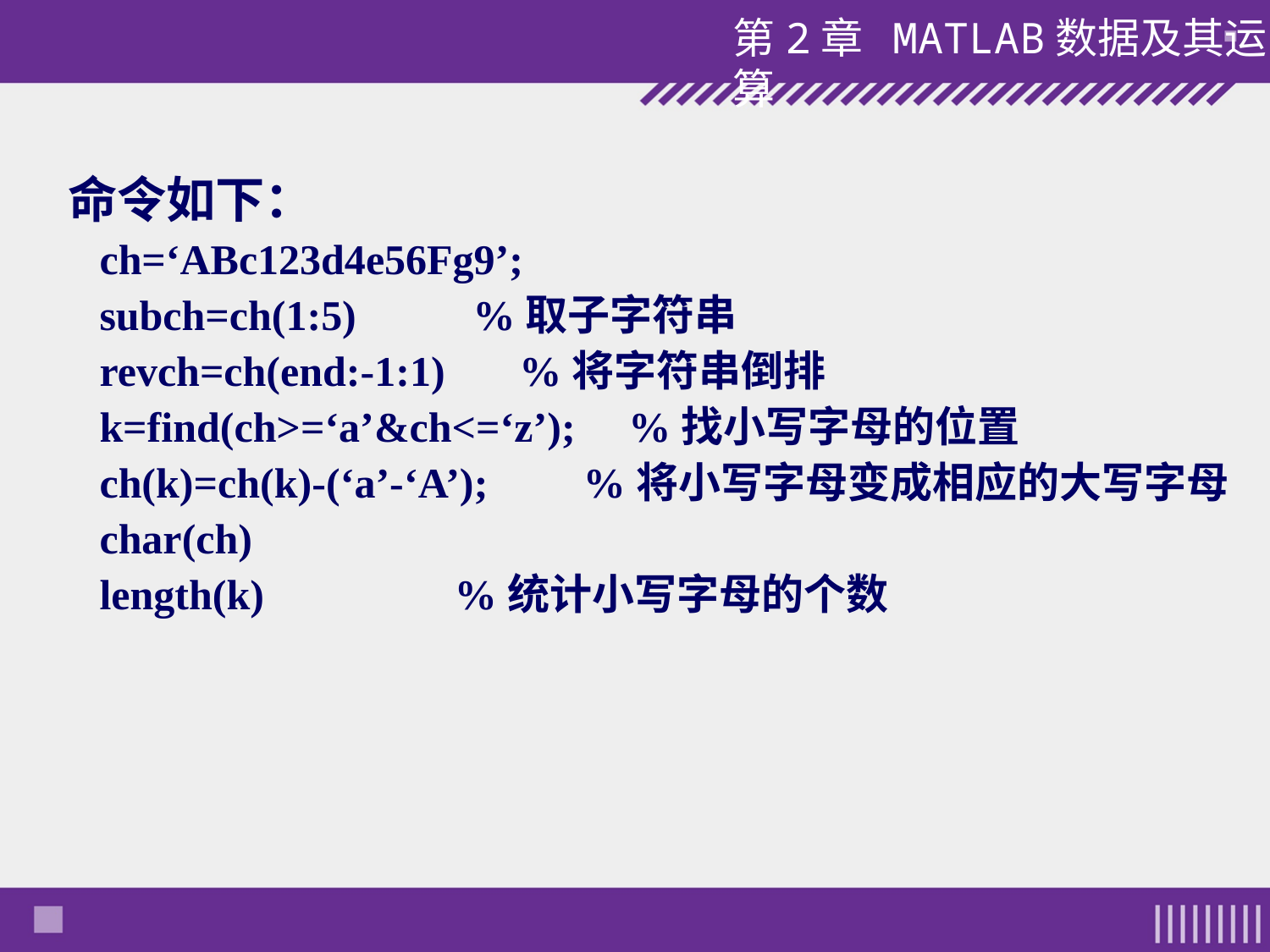

命令如下：
ch=‘ABc123d4e56Fg9’;
subch=ch(1:5)           %取子字符串
revch=ch(end:-1:1)       %将字符串倒排
k=find(ch>=‘a’&ch<=‘z’);     %找小写字母的位置
ch(k)=ch(k)-(‘a’-‘A’);         %将小写字母变成相应的大写字母
char(ch)
length(k)                  %统计小写字母的个数